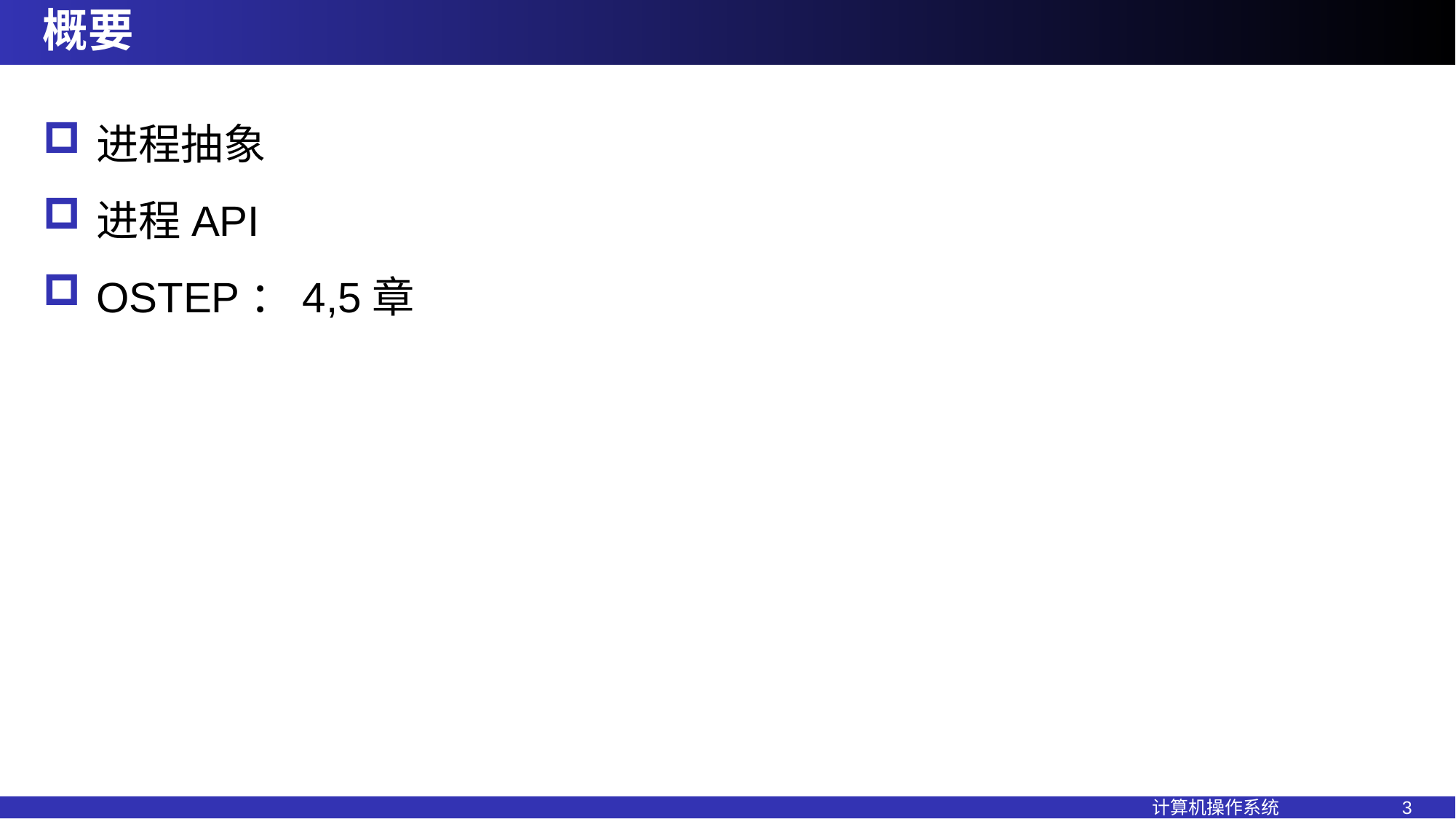

# 概要
进程抽象
进程API
OSTEP：4,5章
计算机操作系统                     3